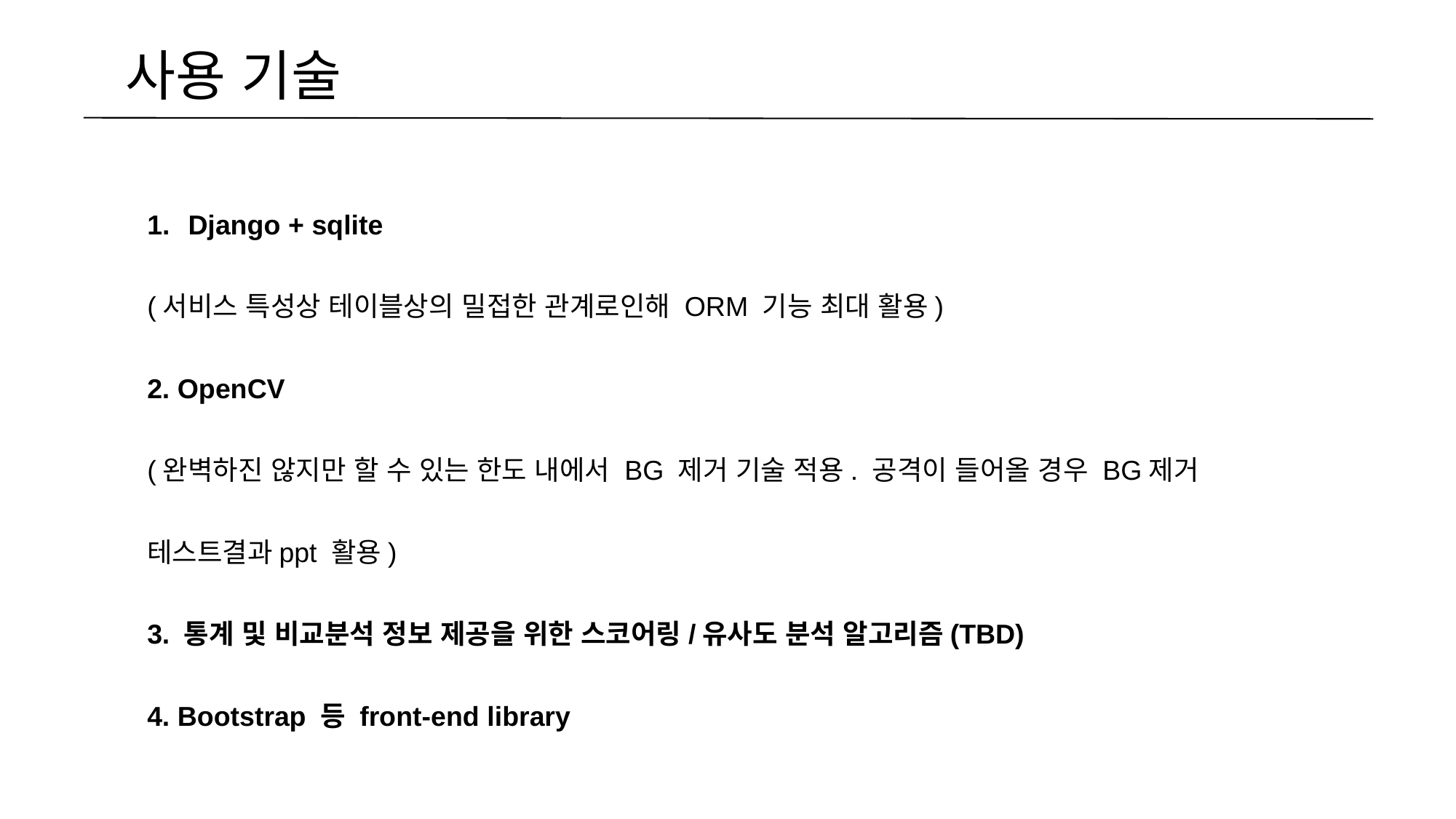

사용 기술
Django + sqlite
(서비스 특성상 테이블상의 밀접한 관계로인해 ORM 기능 최대 활용)
2. OpenCV
(완벽하진 않지만 할 수 있는 한도 내에서 BG 제거 기술 적용. 공격이 들어올 경우 BG제거 테스트결과ppt 활용)
3. 통계 및 비교분석 정보 제공을 위한 스코어링/유사도 분석 알고리즘(TBD)
4. Bootstrap 등 front-end library